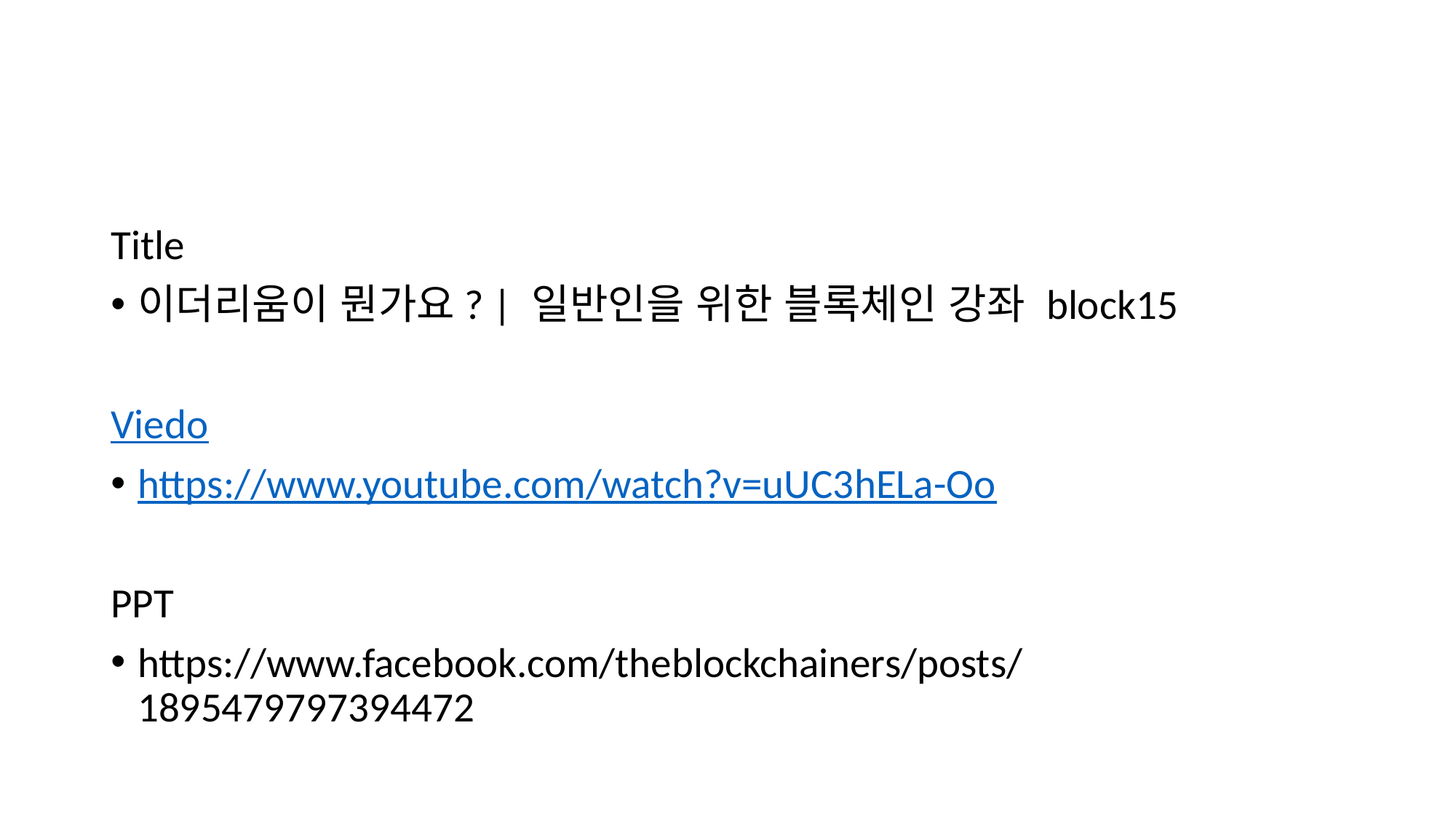

Title
이더리움이 뭔가요? | 일반인을 위한 블록체인 강좌 block15

Viedo
https://www.youtube.com/watch?v=uUC3hELa-Oo

PPT
https://www.facebook.com/theblockchainers/posts/1895479797394472